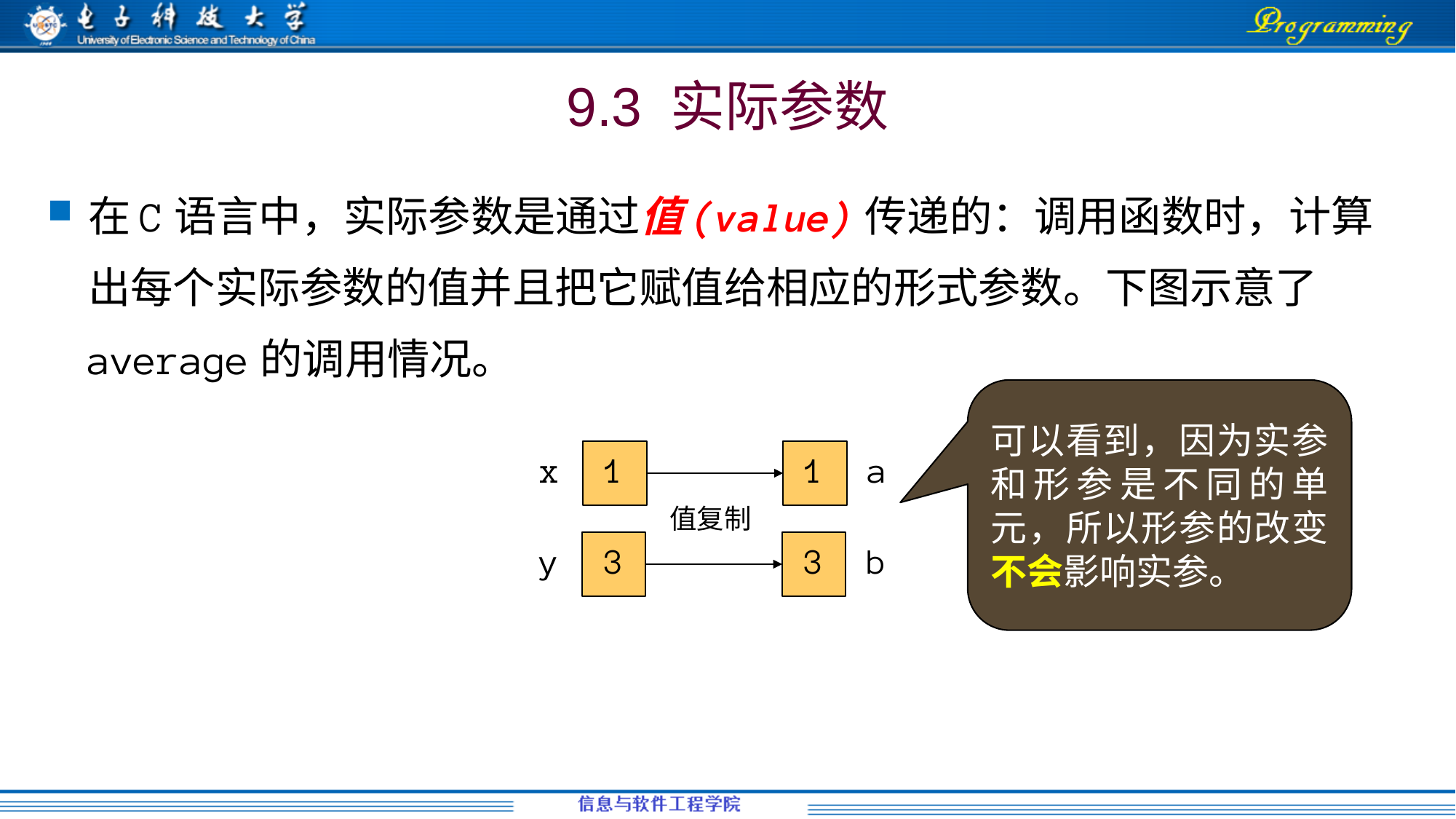

# 9.3 实际参数
在C语言中，实际参数是通过值(value)传递的：调用函数时，计算出每个实际参数的值并且把它赋值给相应的形式参数。下图示意了average的调用情况。
可以看到，因为实参和形参是不同的单元，所以形参的改变不会影响实参。
x
1
1
a
值复制
y
3
3
b